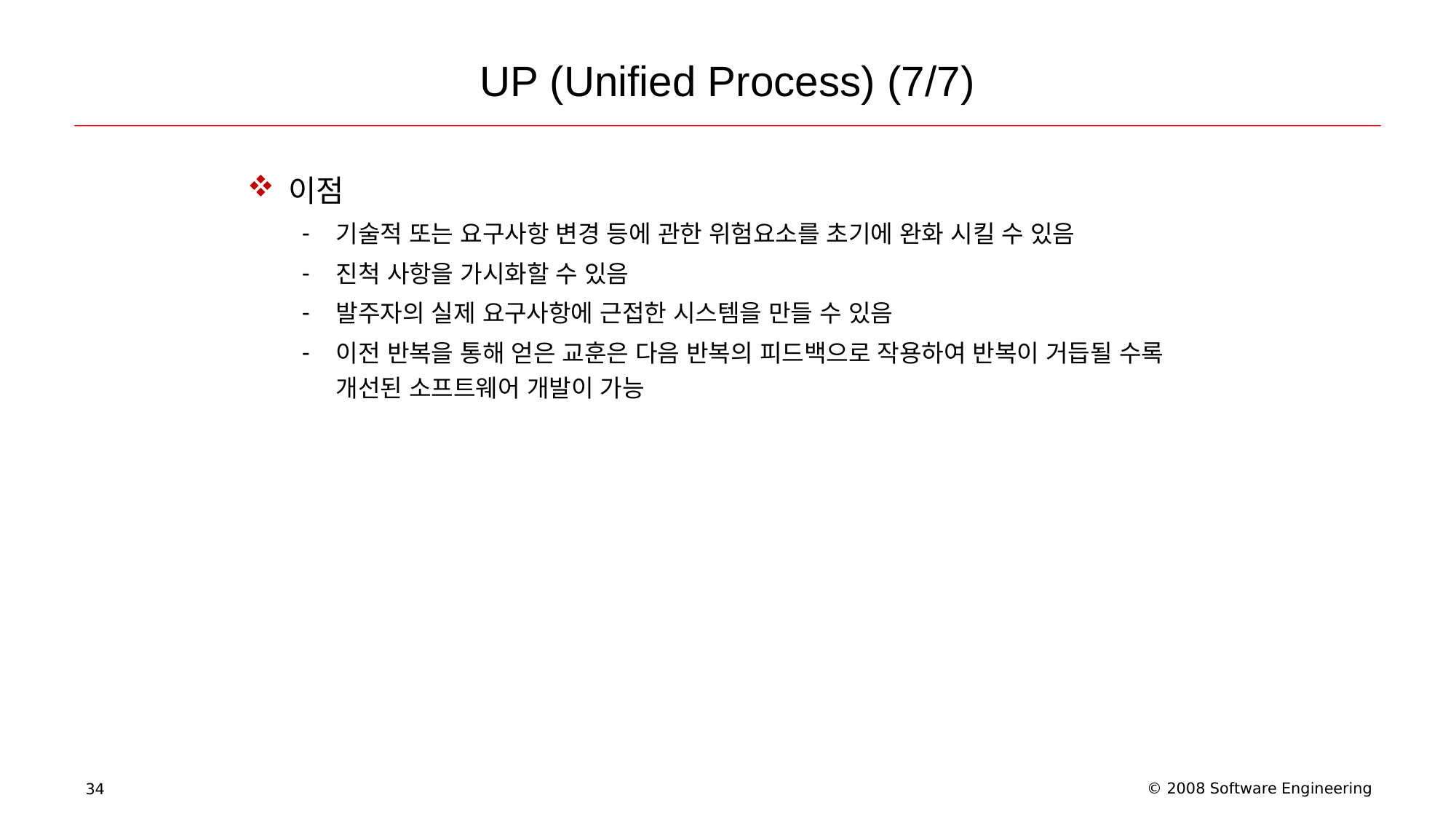

# UP (Unified Process) (7/7)
이점
기술적 또는 요구사항 변경 등에 관한 위험요소를 초기에 완화 시킬 수 있음
진척 사항을 가시화할 수 있음
발주자의 실제 요구사항에 근접한 시스템을 만들 수 있음
이전 반복을 통해 얻은 교훈은 다음 반복의 피드백으로 작용하여 반복이 거듭될 수록 개선된 소프트웨어 개발이 가능
© 2008 Software Engineering
34